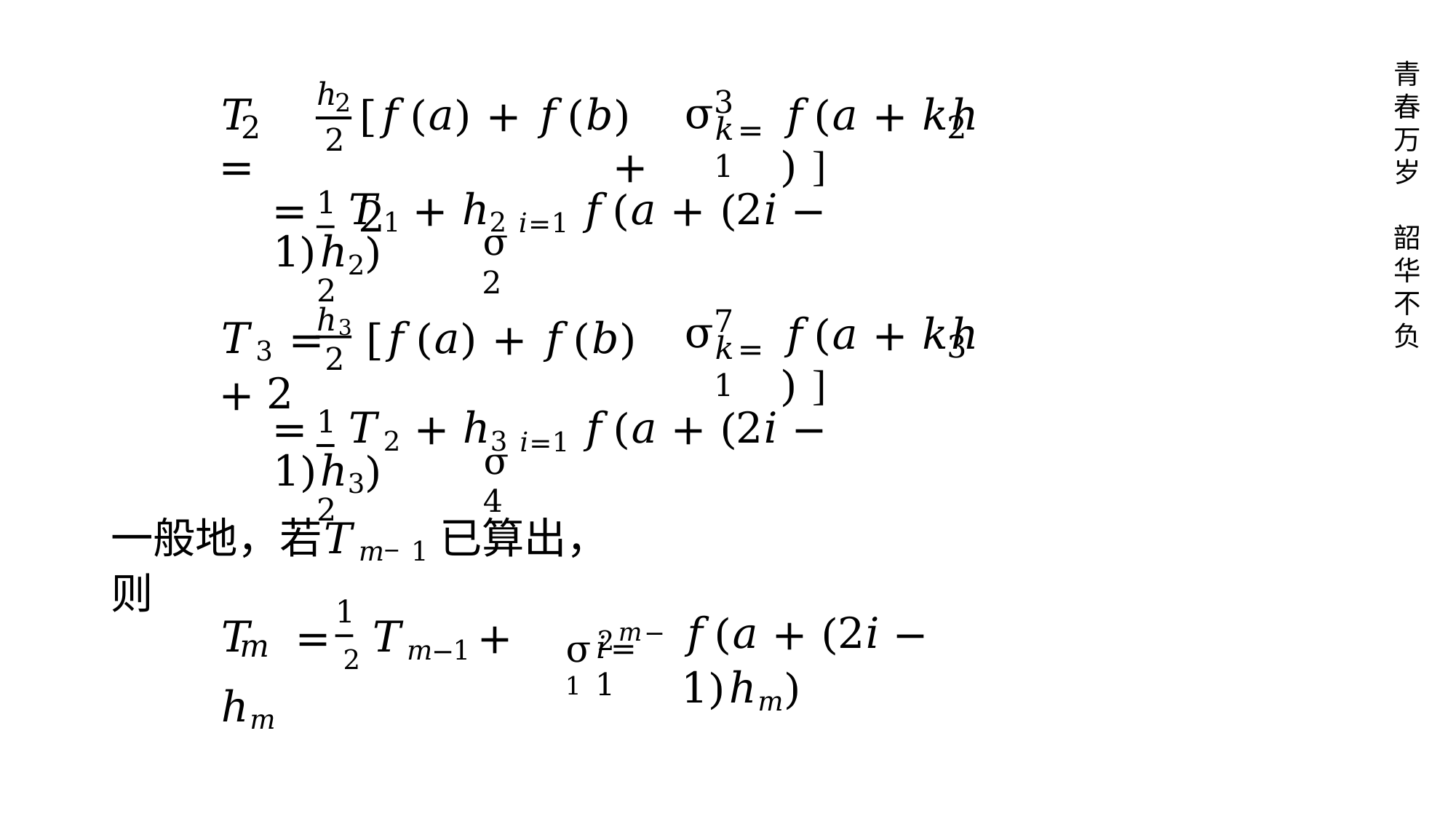

青 春 万 岁
ℎ
3
σ
2
𝑇	=
[𝑓(𝑎) + 𝑓(𝑏)	+ 2
𝑓(𝑎 + 𝑘ℎ	) ]
2
2
𝑘=1

2
σ2
1
=	𝑇1  + ℎ2	𝑖=1 𝑓(𝑎 + (2𝑖 − 1)ℎ2)
2
韶 华 不 负

ℎ3
7
σ
𝑇3  =	[𝑓(𝑎) + 𝑓(𝑏)	+ 2
𝑓(𝑎 + 𝑘ℎ	) ]
3
𝑘=1

2
σ4
1
=	𝑇2  + ℎ3	𝑖=1 𝑓(𝑎 + (2𝑖 − 1)ℎ3)
2

一般地，若𝑇𝑚−1已算出，则
σ2𝑚−1
1
𝑇	= 2 𝑇𝑚−1 + ℎ𝑚
𝑓(𝑎 + (2𝑖 − 1)ℎ𝑚)
𝑚
𝑖=1